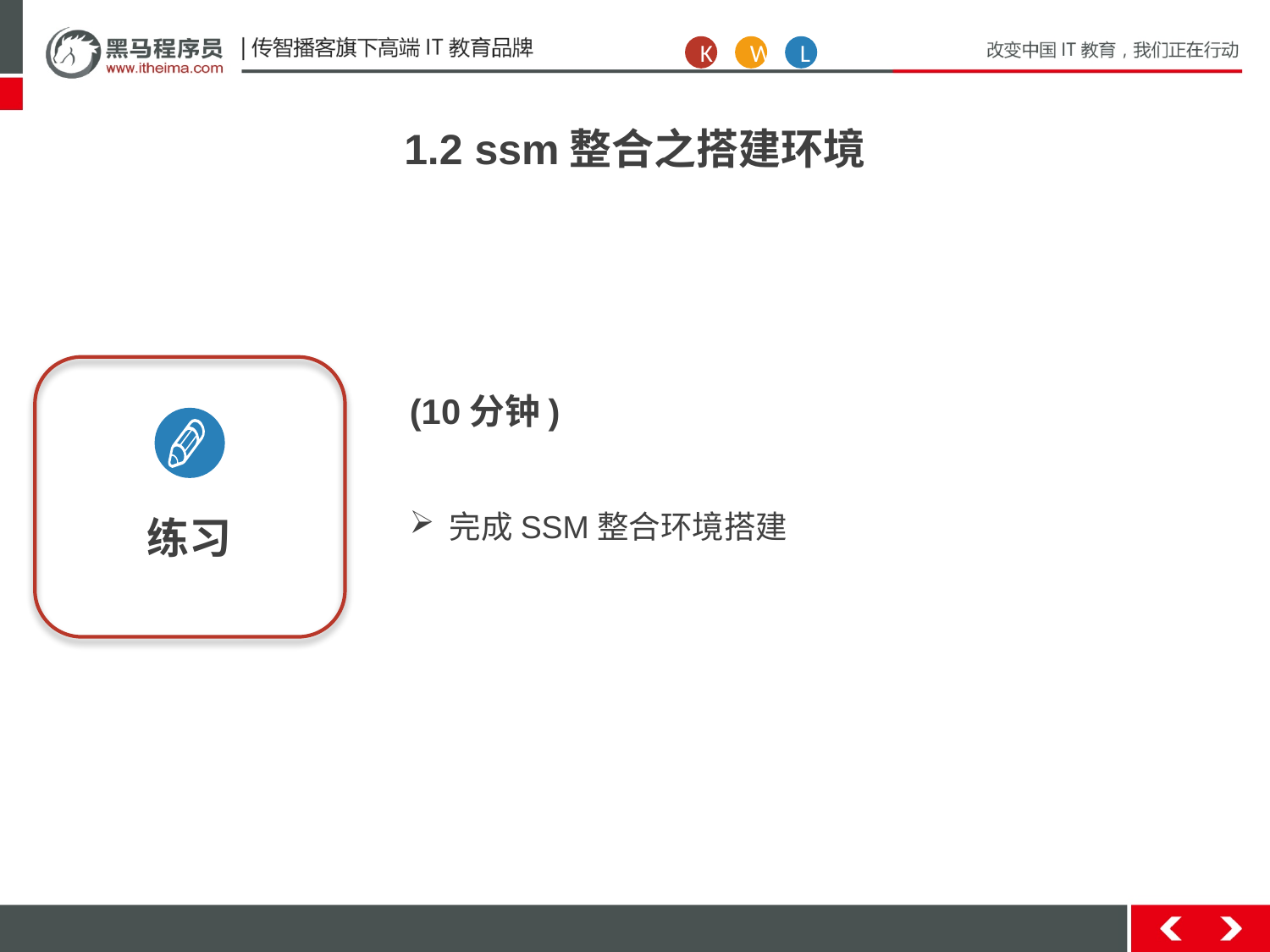

K
W
L
1.2 ssm整合之搭建环境

练习
(10分钟)

完成SSM整合环境搭建